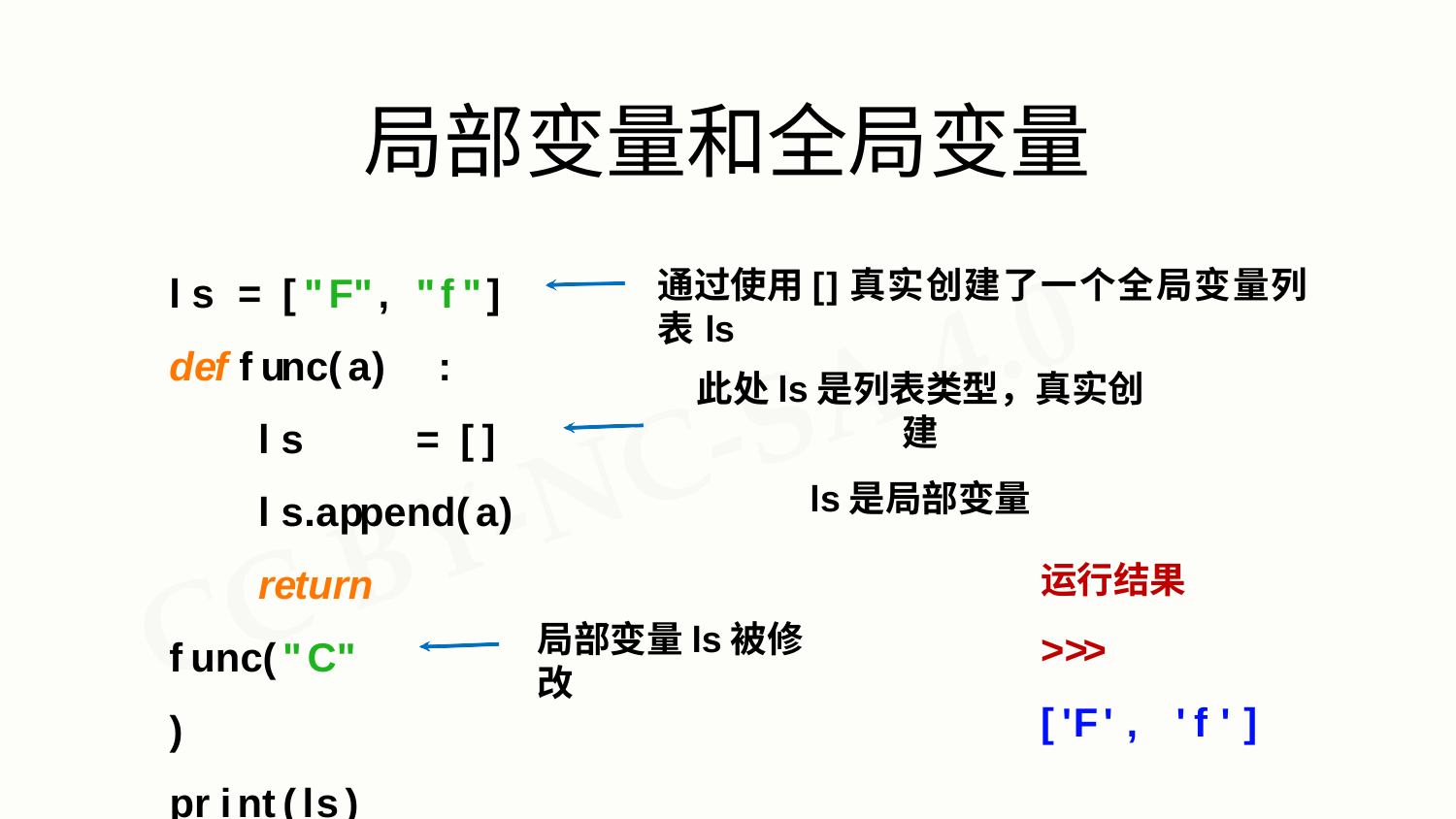

# 局部变量和全局变量
通过使用[]真实创建了一个全局变量列表ls
ls	=	["F",	"f"]
def func(a)	:
ls	=	[] ls.append(a) return
func("C") print(ls)

此处ls是列表类型，真实创建
ls是局部变量

运行结果
>>>
['F',	'f']
局部变量ls被修改